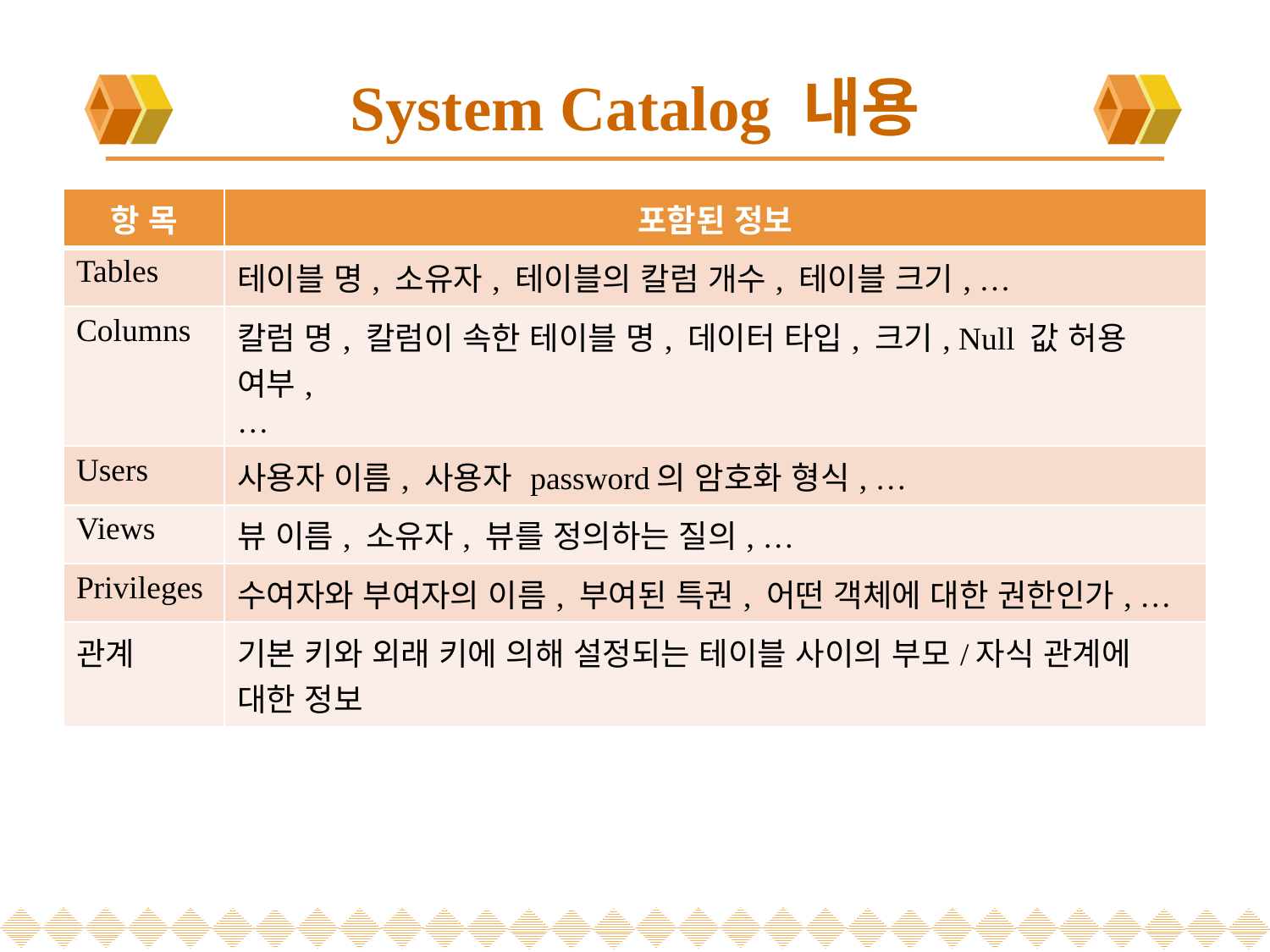

# System Catalog 내용
| 항 목 | 포함된 정보 |
| --- | --- |
| Tables | 테이블 명, 소유자, 테이블의 칼럼 개수, 테이블 크기, … |
| Columns | 칼럼 명, 칼럼이 속한 테이블 명, 데이터 타입, 크기, Null 값 허용 여부, … |
| Users | 사용자 이름, 사용자 password의 암호화 형식, … |
| Views | 뷰 이름, 소유자, 뷰를 정의하는 질의, … |
| Privileges | 수여자와 부여자의 이름, 부여된 특권, 어떤 객체에 대한 권한인가, … |
| 관계 | 기본 키와 외래 키에 의해 설정되는 테이블 사이의 부모/자식 관계에 대한 정보 |